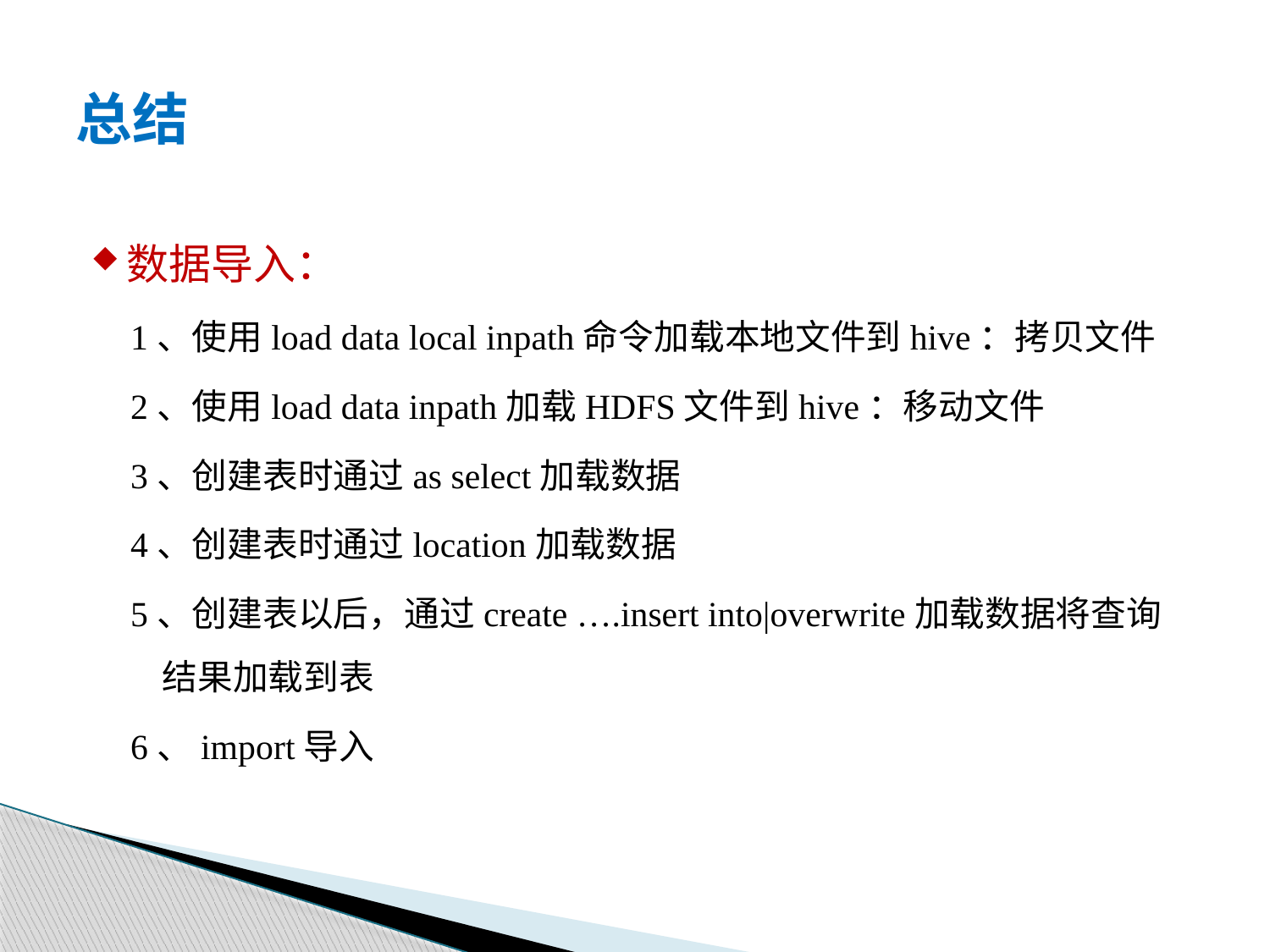

# 总结
数据导入：
1、使用load data local inpath命令加载本地文件到hive：拷贝文件
2、使用load data inpath加载HDFS文件到hive：移动文件
3、创建表时通过as select加载数据
4、创建表时通过location加载数据
5、创建表以后，通过create ….insert into|overwrite加载数据将查询结果加载到表
6、import导入